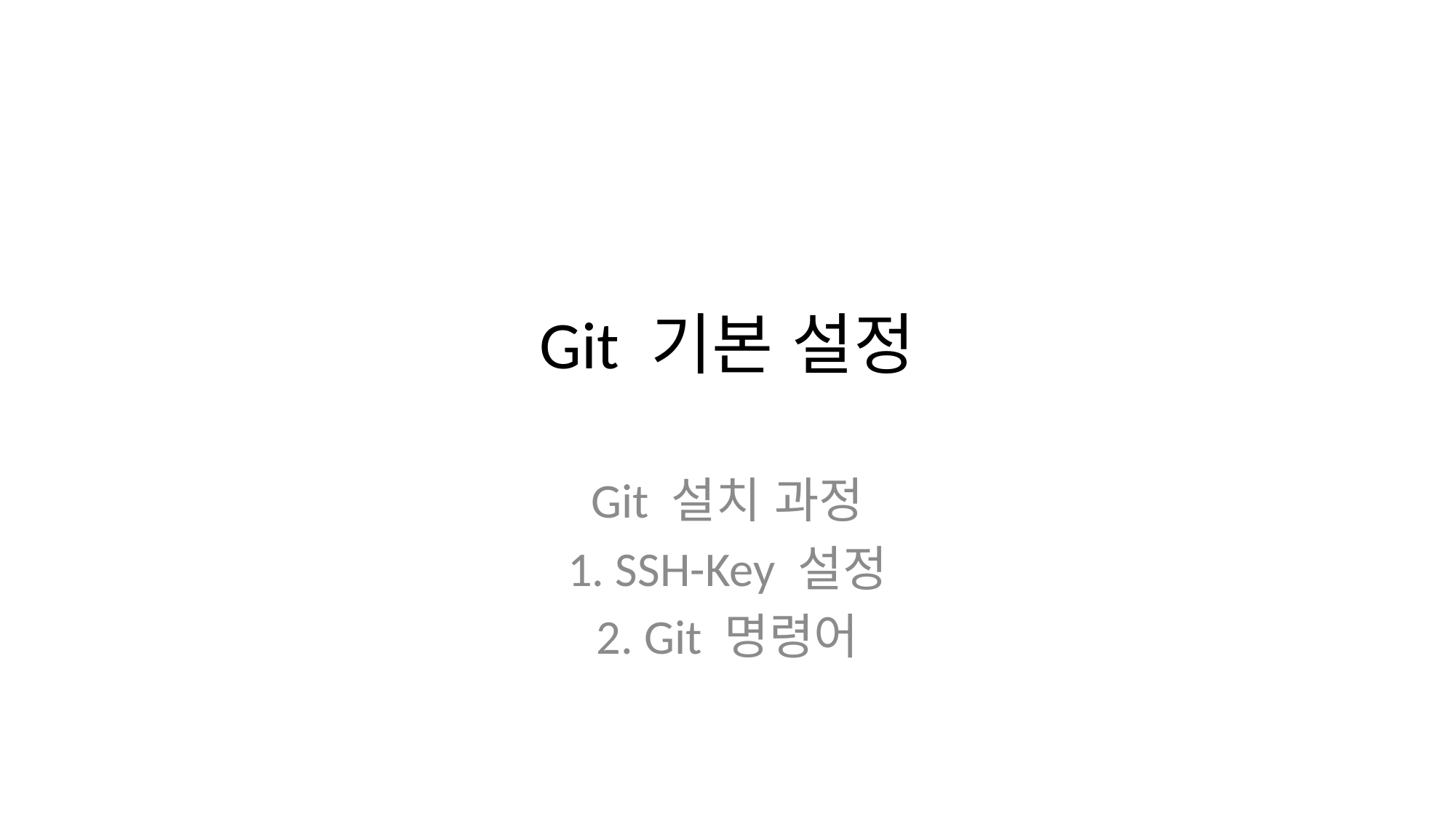

# Git 기본 설정
Git 설치 과정
1. SSH-Key 설정
2. Git 명령어